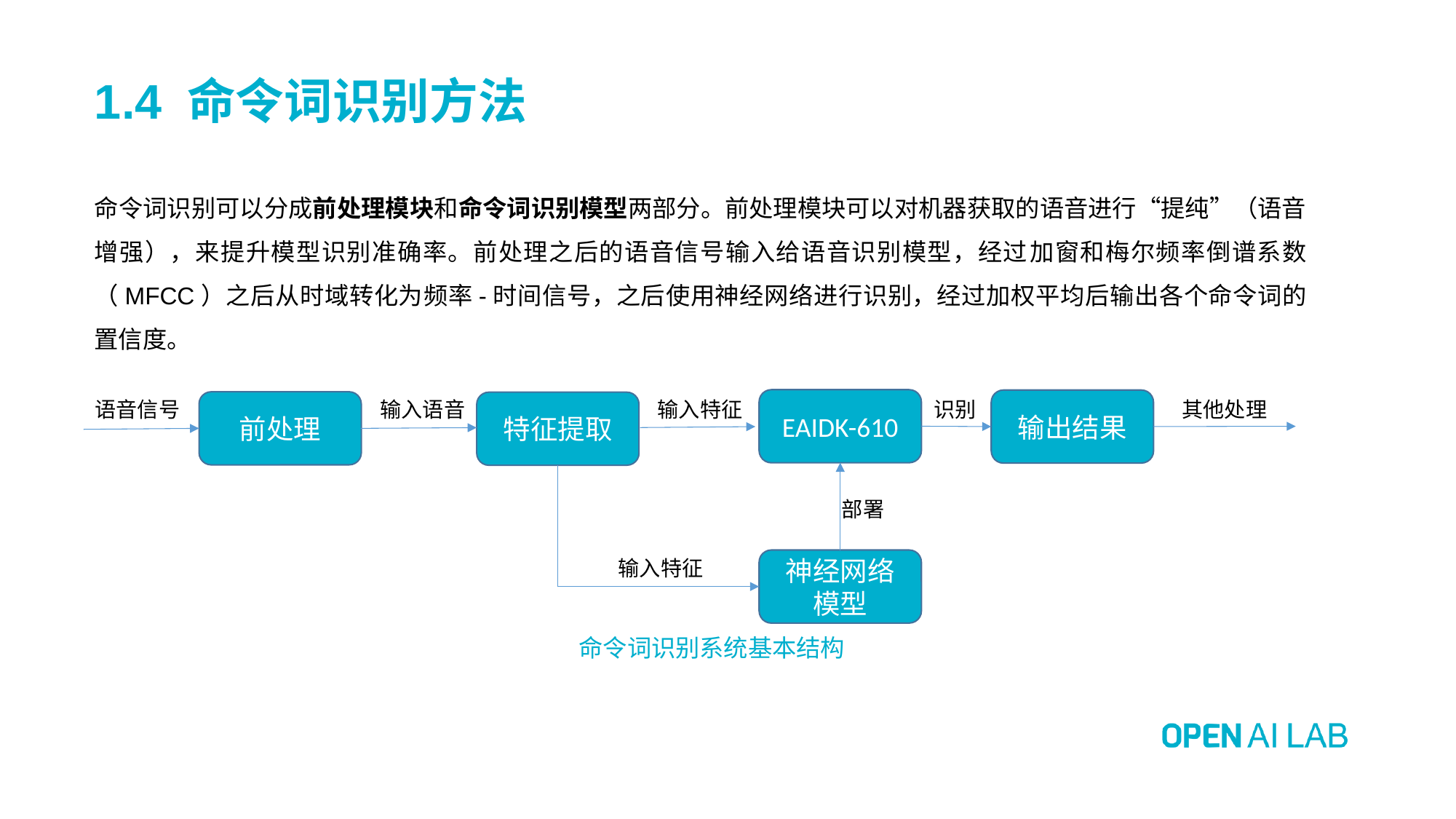

# 1.4 命令词识别方法
命令词识别可以分成前处理模块和命令词识别模型两部分。前处理模块可以对机器获取的语音进行“提纯”（语音增强），来提升模型识别准确率。前处理之后的语音信号输入给语音识别模型，经过加窗和梅尔频率倒谱系数（MFCC）之后从时域转化为频率-时间信号，之后使用神经网络进行识别，经过加权平均后输出各个命令词的置信度。
EAIDK-610
输出结果
输入语音
语音信号
输入特征
识别
其他处理
前处理
特征提取
部署
输入特征
神经网络模型
命令词识别系统基本结构